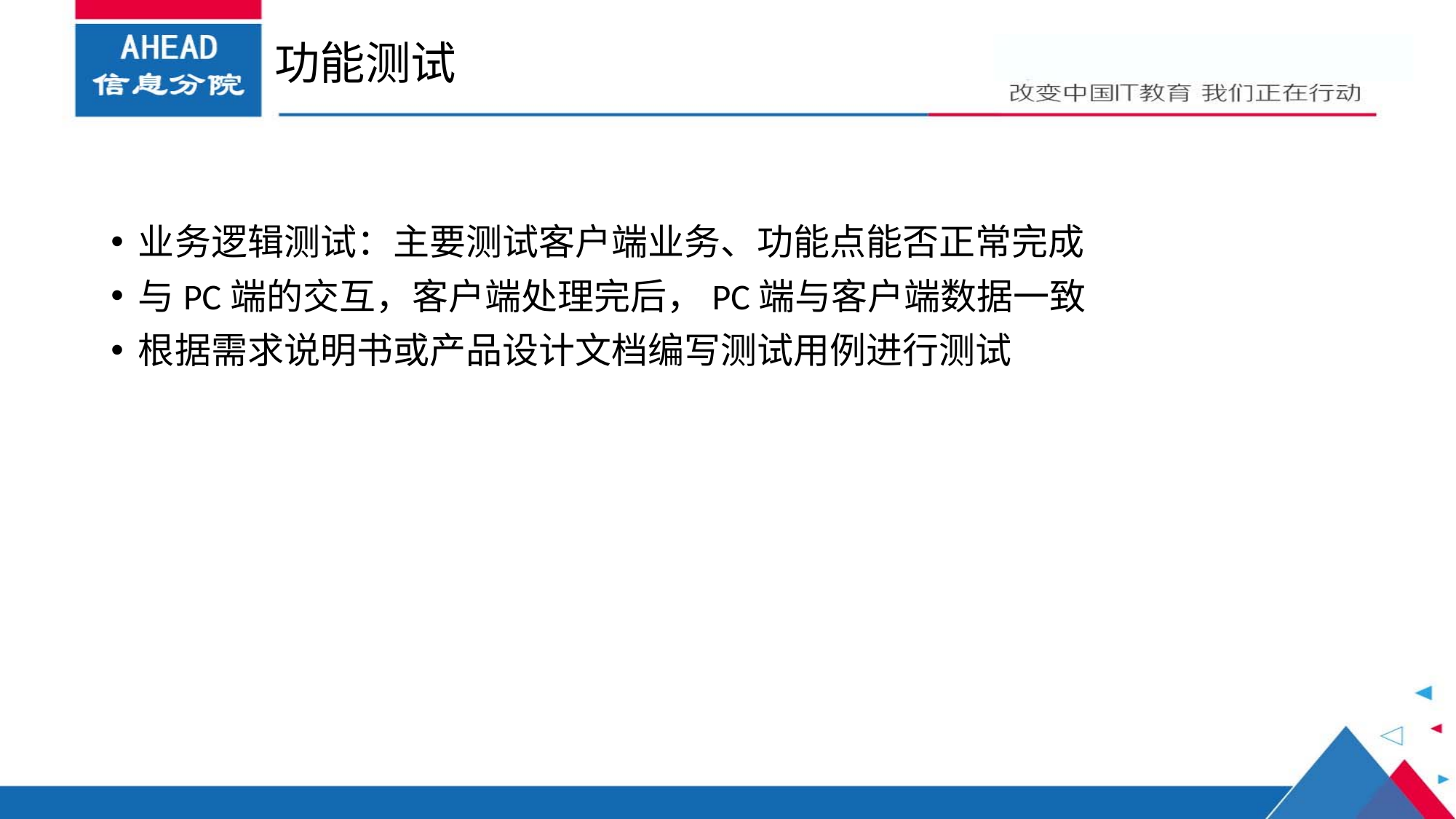

# 功能测试
业务逻辑测试：主要测试客户端业务、功能点能否正常完成
与PC端的交互，客户端处理完后，PC端与客户端数据一致
根据需求说明书或产品设计文档编写测试用例进行测试